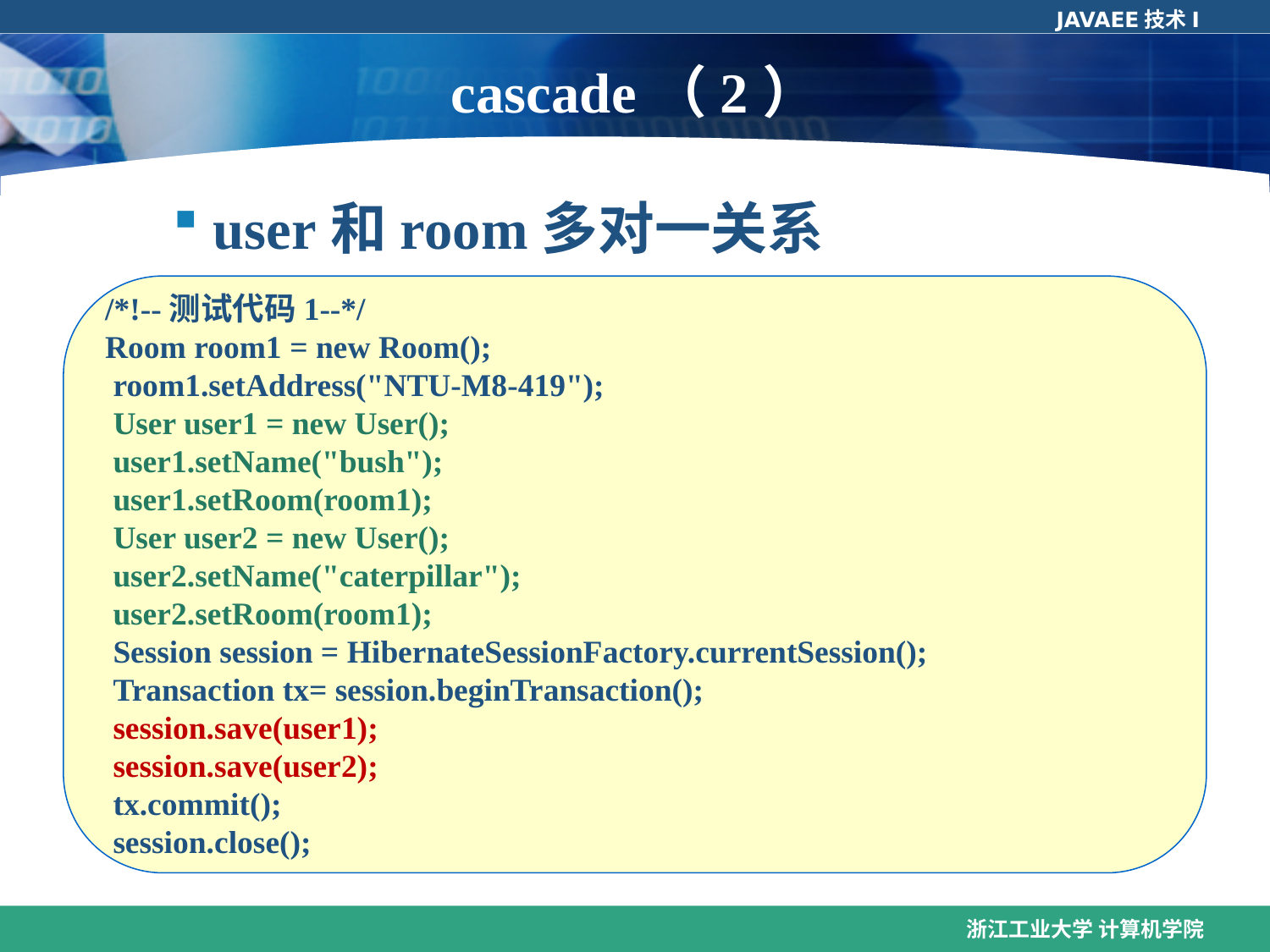

# cascade（2）
user和room多对一关系
/*!--测试代码1--*/
Room room1 = new Room();
 room1.setAddress("NTU-M8-419");
 User user1 = new User();
 user1.setName("bush");
 user1.setRoom(room1);
 User user2 = new User();
 user2.setName("caterpillar");
 user2.setRoom(room1);
 Session session = HibernateSessionFactory.currentSession();
 Transaction tx= session.beginTransaction();
 session.save(user1);
 session.save(user2);
 tx.commit();
 session.close();